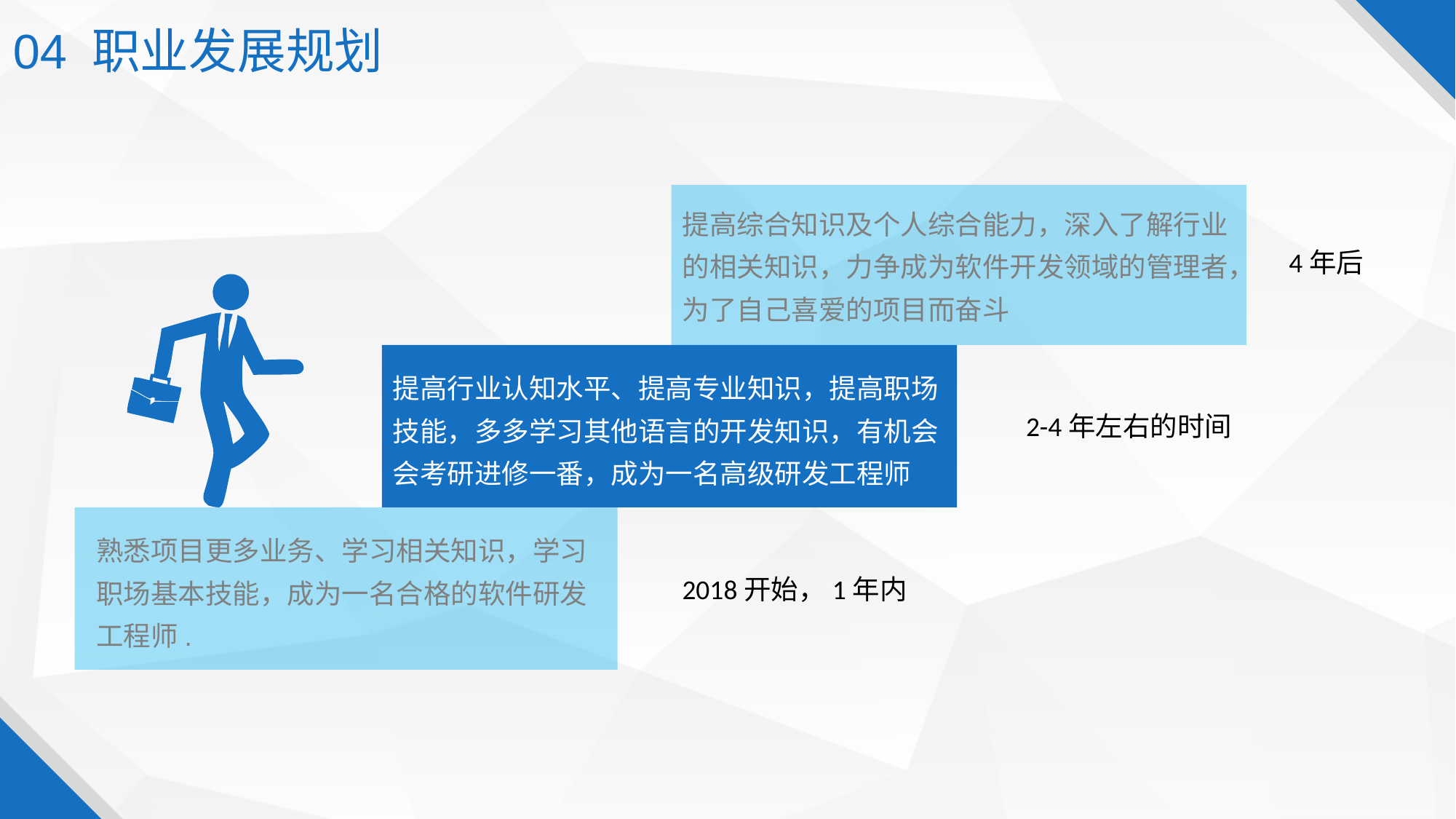

04 职业发展规划

提高综合知识及个人综合能力，深入了解行业的相关知识，力争成为软件开发领域的管理者，为了自己喜爱的项目而奋斗
4年后

提高行业认知水平、提高专业知识，提高职场技能，多多学习其他语言的开发知识，有机会会考研进修一番，成为一名高级研发工程师
2-4年左右的时间

熟悉项目更多业务、学习相关知识，学习职场基本技能，成为一名合格的软件研发工程师.
2018开始，1年内